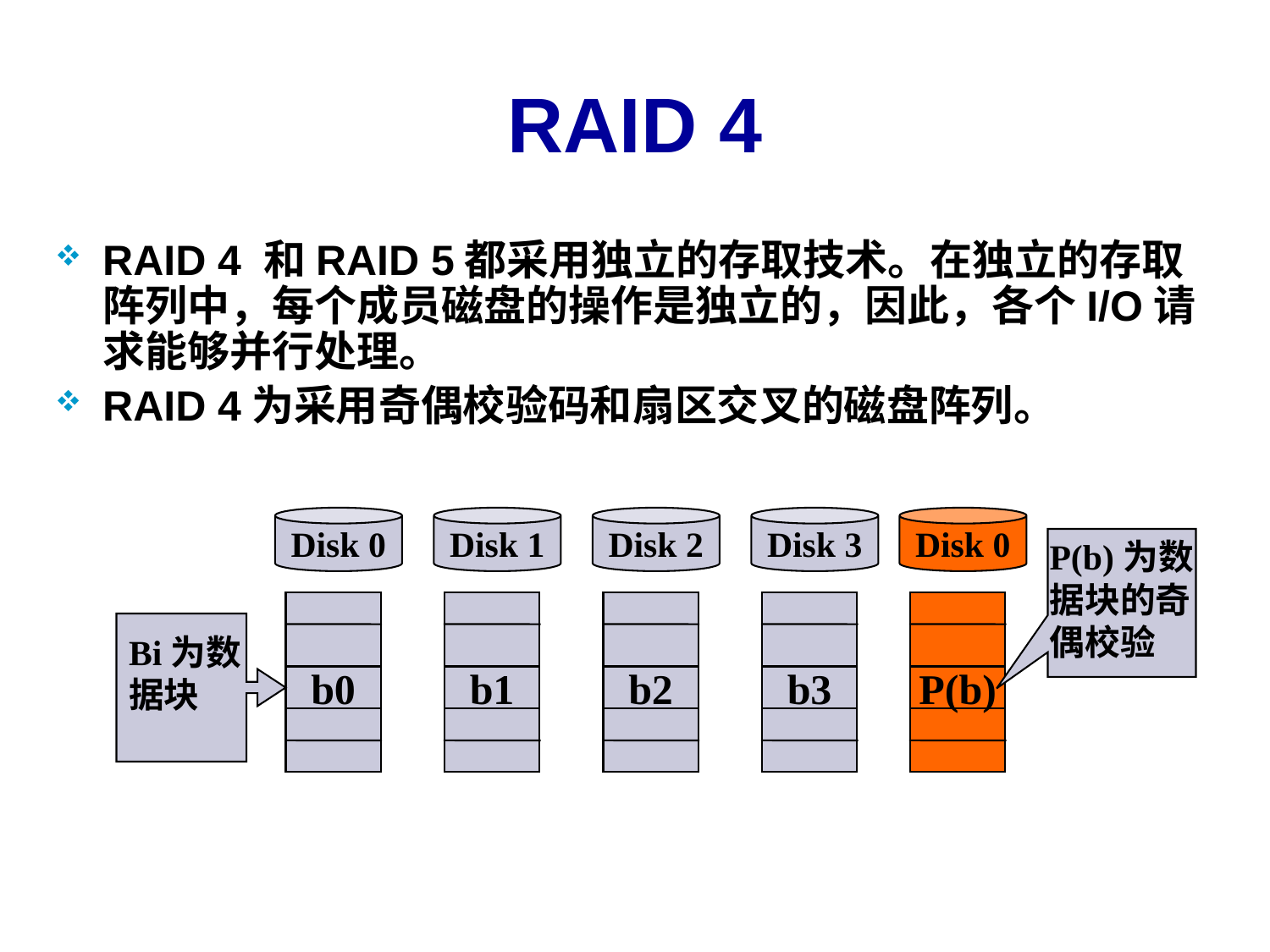

# RAID 4
RAID 4 和RAID 5都采用独立的存取技术。在独立的存取阵列中，每个成员磁盘的操作是独立的，因此，各个I/O请求能够并行处理。
RAID 4为采用奇偶校验码和扇区交叉的磁盘阵列。
Disk 0
Disk 1
Disk 2
Disk 3
Disk 0
P(b)为数据块的奇偶校验

b0

b1

b2

b3

P(b)

Bi为数据块